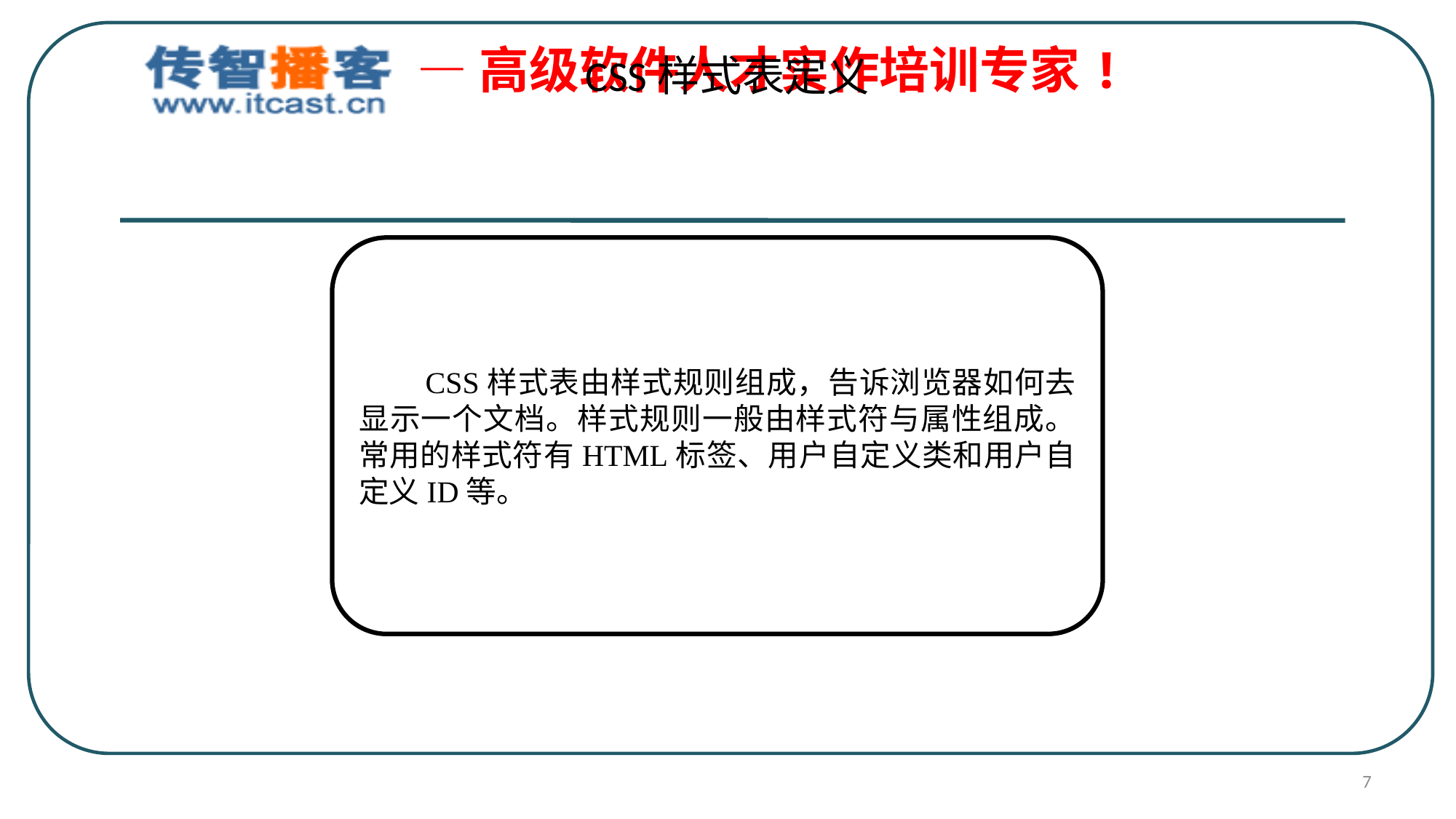

# CSS样式表定义
        CSS样式表由样式规则组成，告诉浏览器如何去显示一个文档。样式规则一般由样式符与属性组成。常用的样式符有HTML标签、用户自定义类和用户自定义ID等。
7